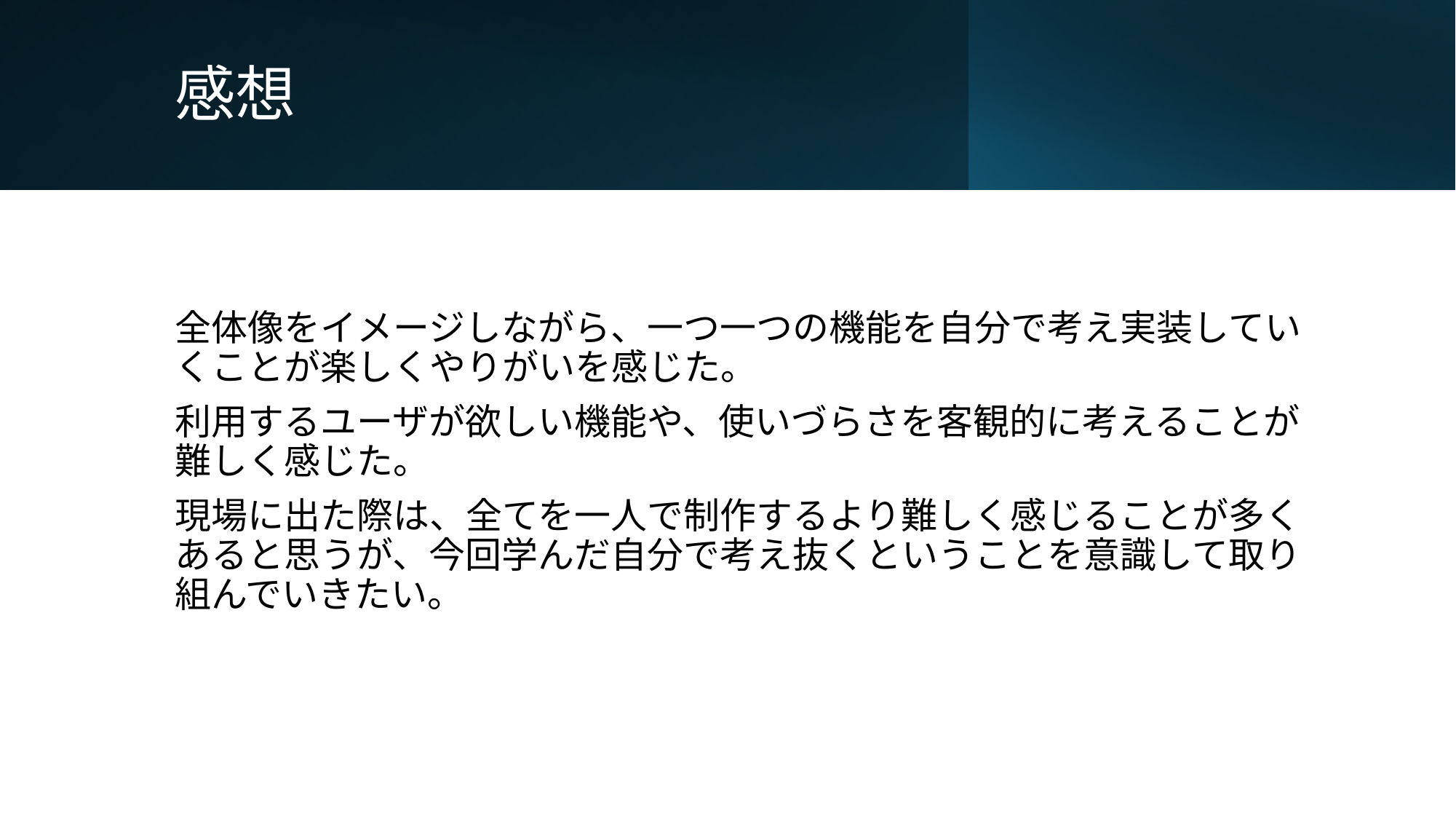

# 感想
全体像をイメージしながら、一つ一つの機能を自分で考え実装していくことが楽しくやりがいを感じた。
利用するユーザが欲しい機能や、使いづらさを客観的に考えることが難しく感じた。
現場に出た際は、全てを一人で制作するより難しく感じることが多くあると思うが、今回学んだ自分で考え抜くということを意識して取り組んでいきたい。